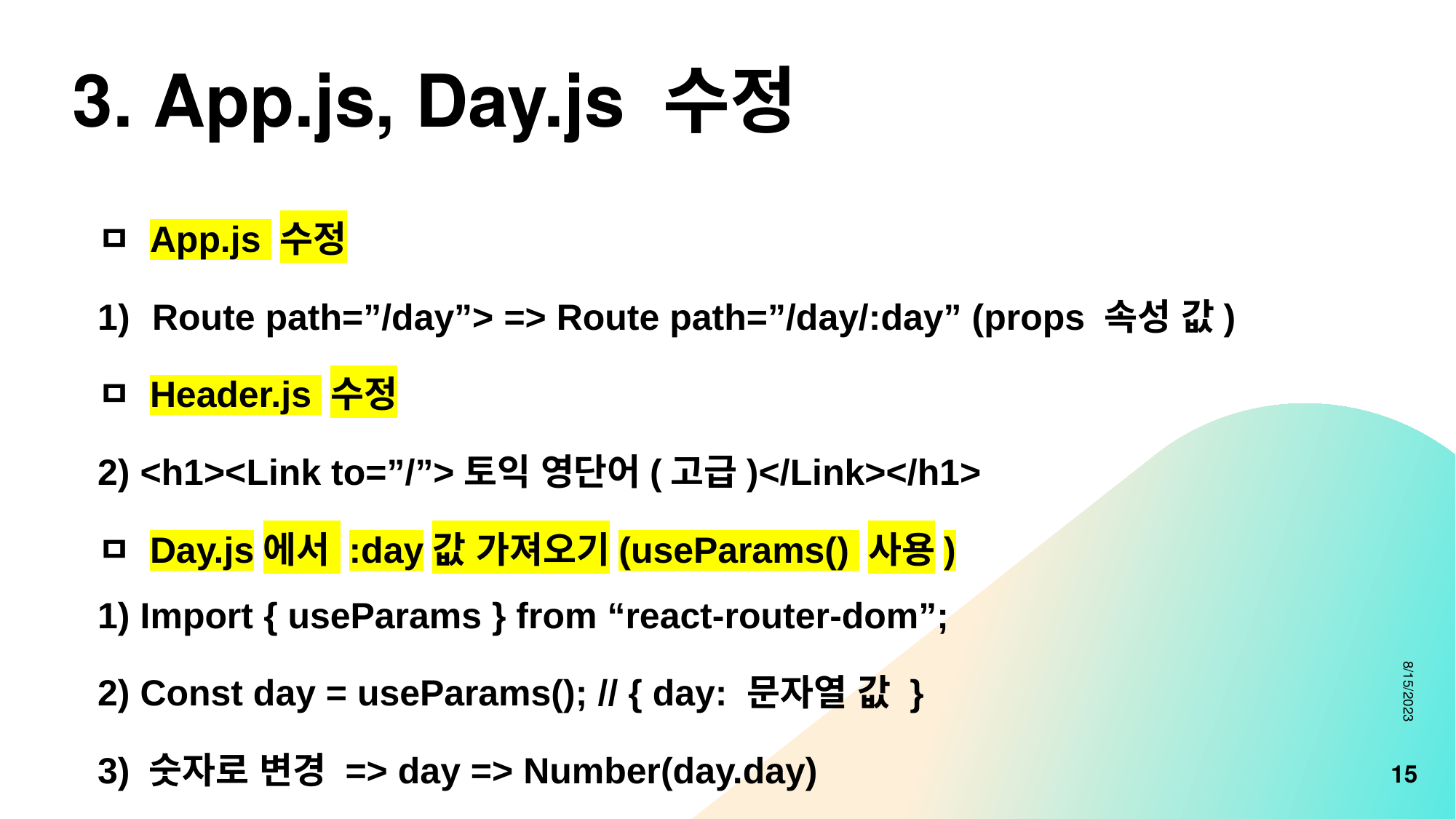

# 3. App.js, Day.js 수정
ㅁ App.js 수정
Route path=”/day”> => Route path=”/day/:day” (props 속성 값)
ㅁ Header.js 수정
2) <h1><Link to=”/”>토익 영단어(고급)</Link></h1>
ㅁ Day.js에서 :day값 가져오기(useParams() 사용)
1) Import { useParams } from “react-router-dom”;
2) Const day = useParams(); // { day: 문자열 값 }
3) 숫자로 변경 => day => Number(day.day)
8/15/2023
15